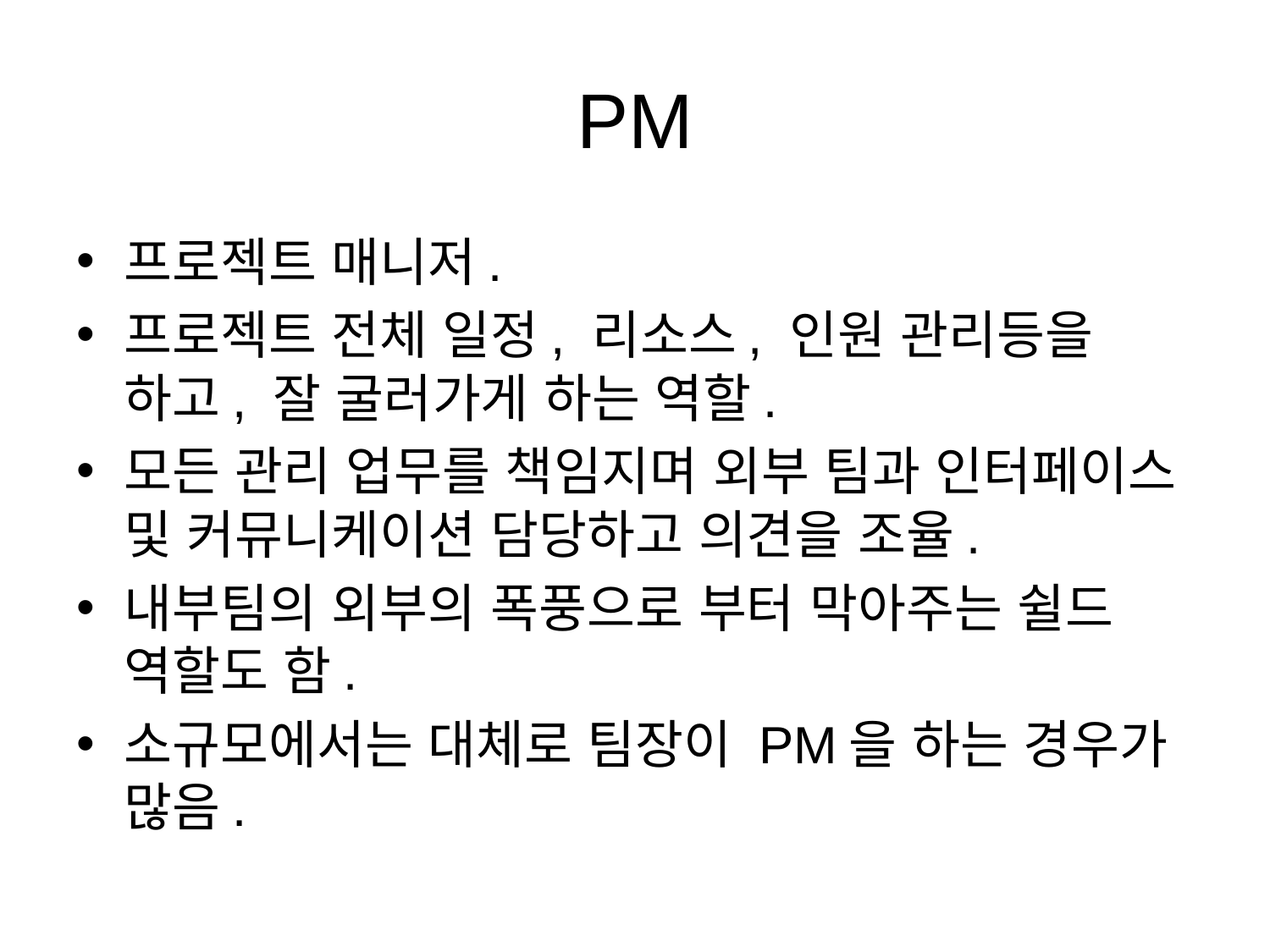

# PM
프로젝트 매니저.
프로젝트 전체 일정, 리소스, 인원 관리등을 하고, 잘 굴러가게 하는 역할.
모든 관리 업무를 책임지며 외부 팀과 인터페이스 및 커뮤니케이션 담당하고 의견을 조율.
내부팀의 외부의 폭풍으로 부터 막아주는 쉴드 역할도 함.
소규모에서는 대체로 팀장이 PM을 하는 경우가 많음.